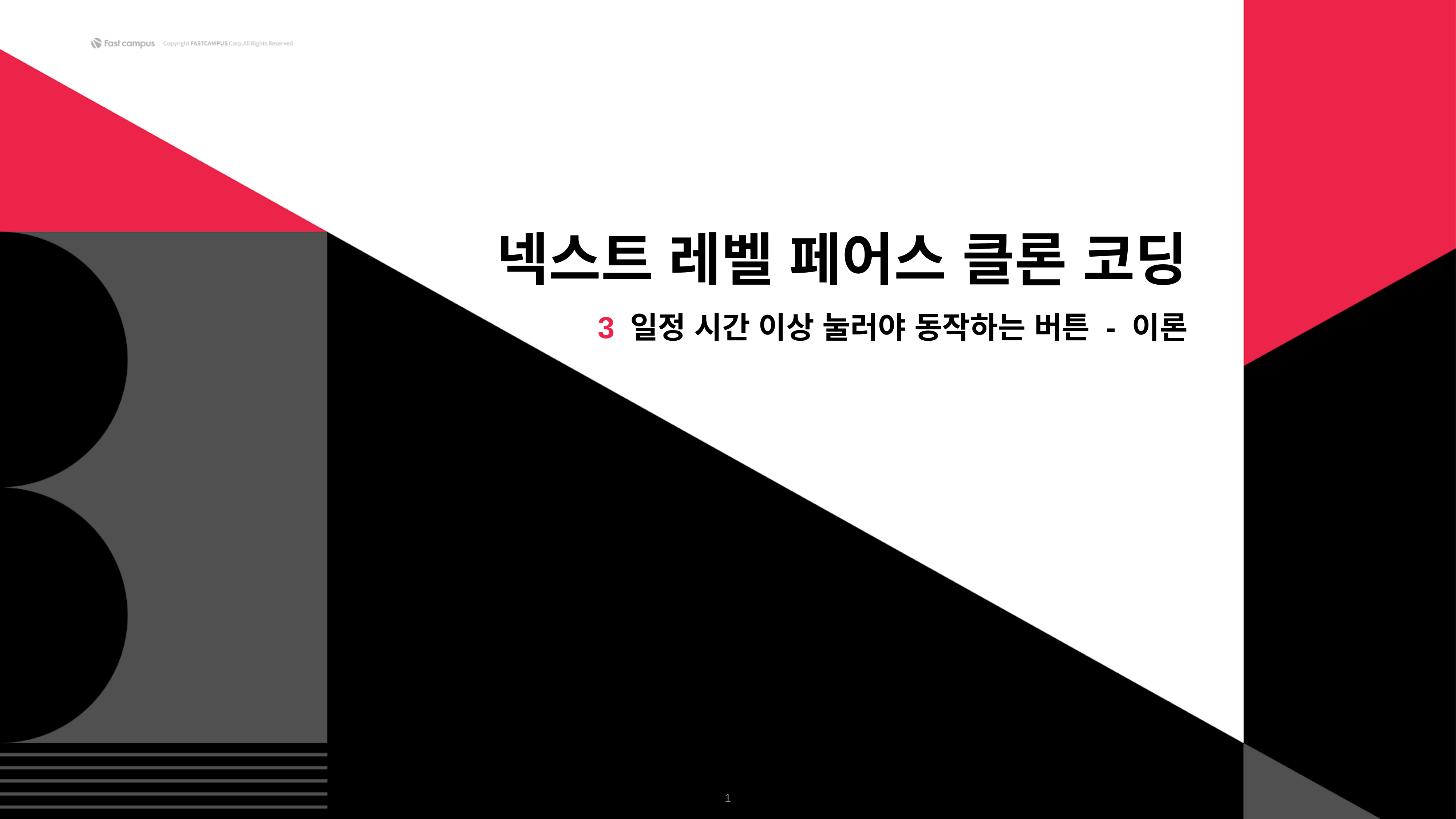

넥스트 레벨 페어스 클론 코딩

3 일정 시간 이상 눌러야 동작하는 버튼 - 이론
1